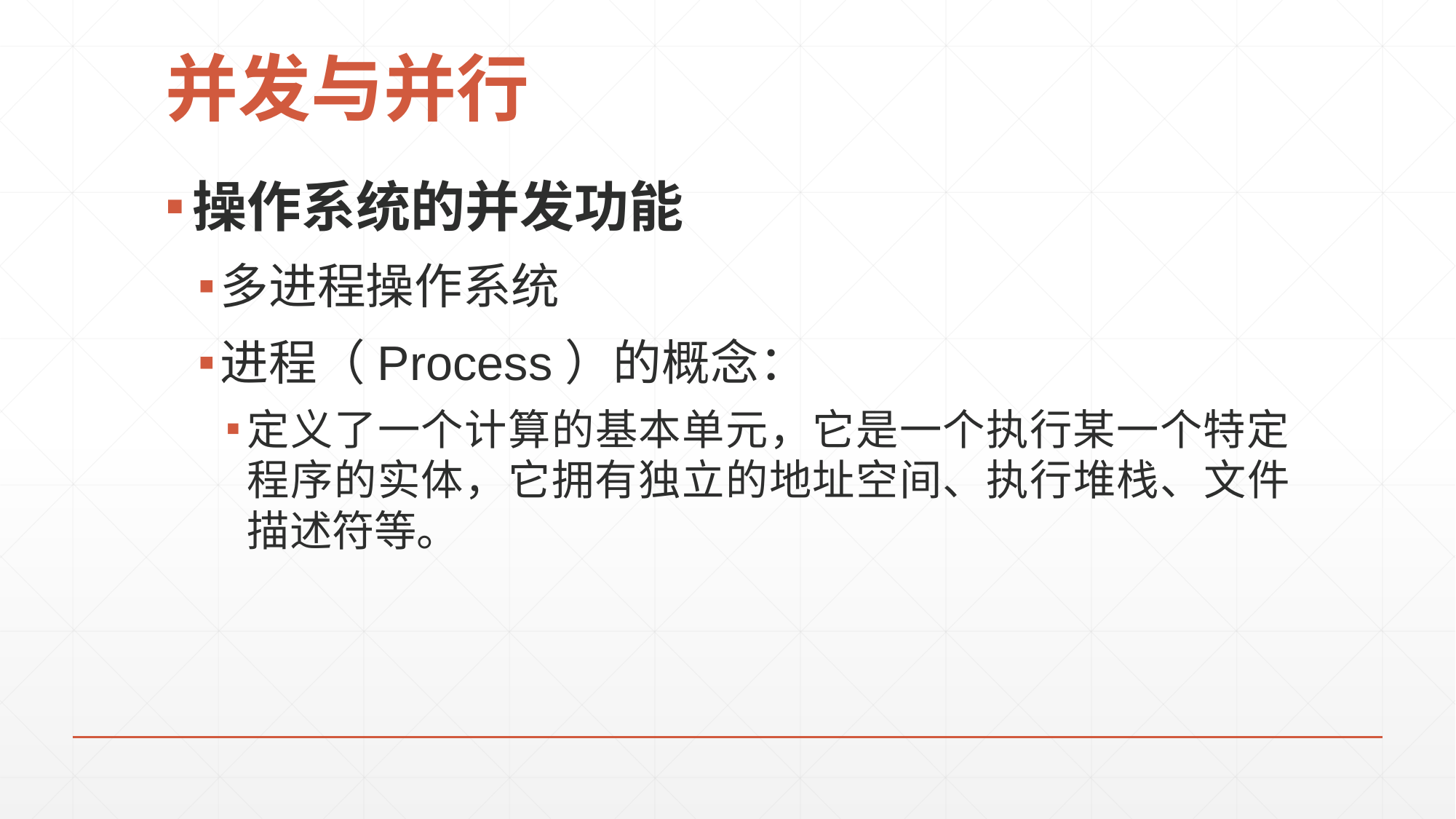

# 并发与并行
操作系统的并发功能
多进程操作系统
进程（Process）的概念：
定义了一个计算的基本单元，它是一个执行某一个特定程序的实体，它拥有独立的地址空间、执行堆栈、文件描述符等。